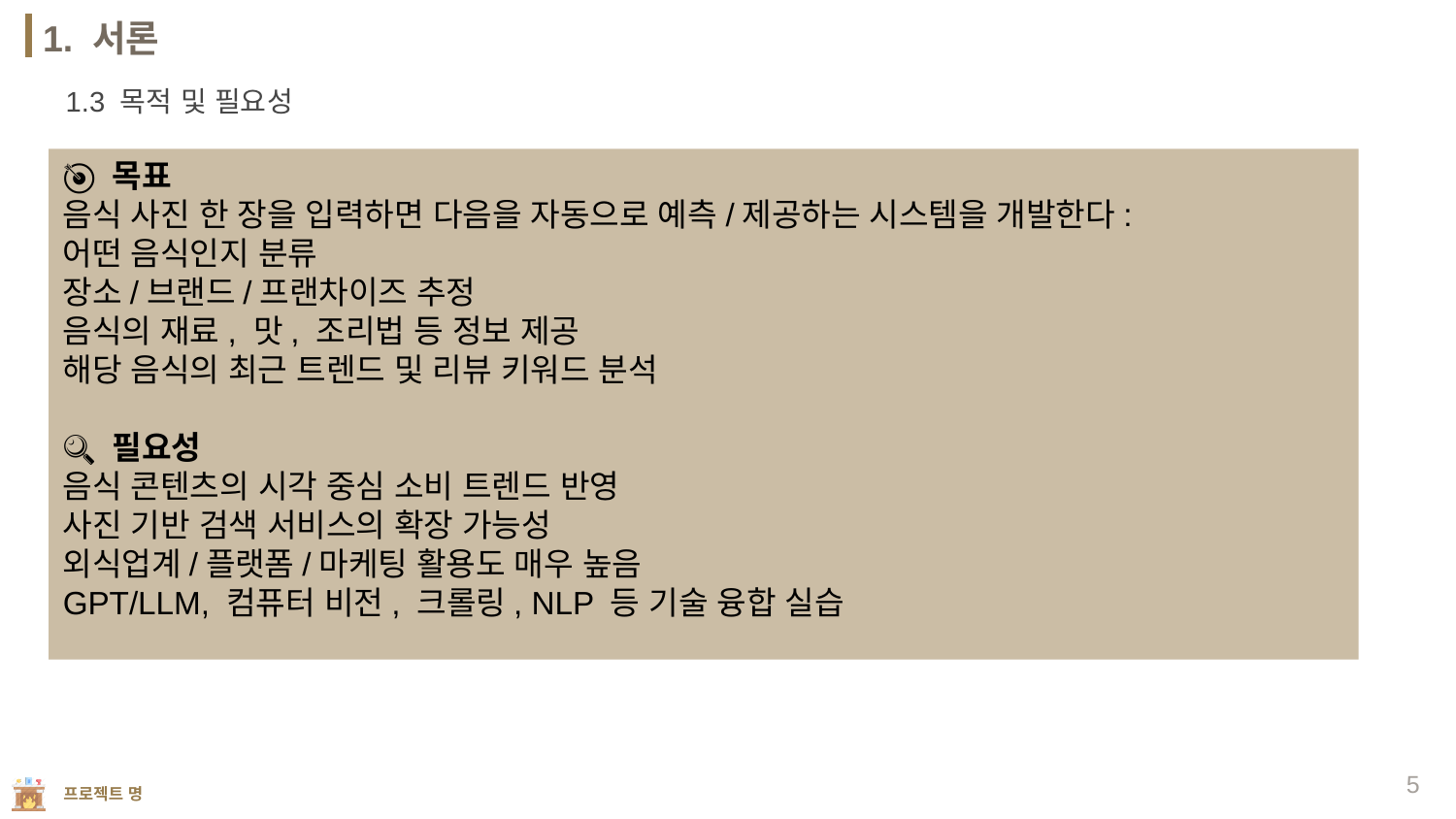

1. 서론
1.3 목적 및 필요성
🎯 목표
음식 사진 한 장을 입력하면 다음을 자동으로 예측/제공하는 시스템을 개발한다:
어떤 음식인지 분류
장소/브랜드/프랜차이즈 추정
음식의 재료, 맛, 조리법 등 정보 제공
해당 음식의 최근 트렌드 및 리뷰 키워드 분석

🔍 필요성
음식 콘텐츠의 시각 중심 소비 트렌드 반영
사진 기반 검색 서비스의 확장 가능성
외식업계/플랫폼/마케팅 활용도 매우 높음
GPT/LLM, 컴퓨터 비전, 크롤링, NLP 등 기술 융합 실습

5